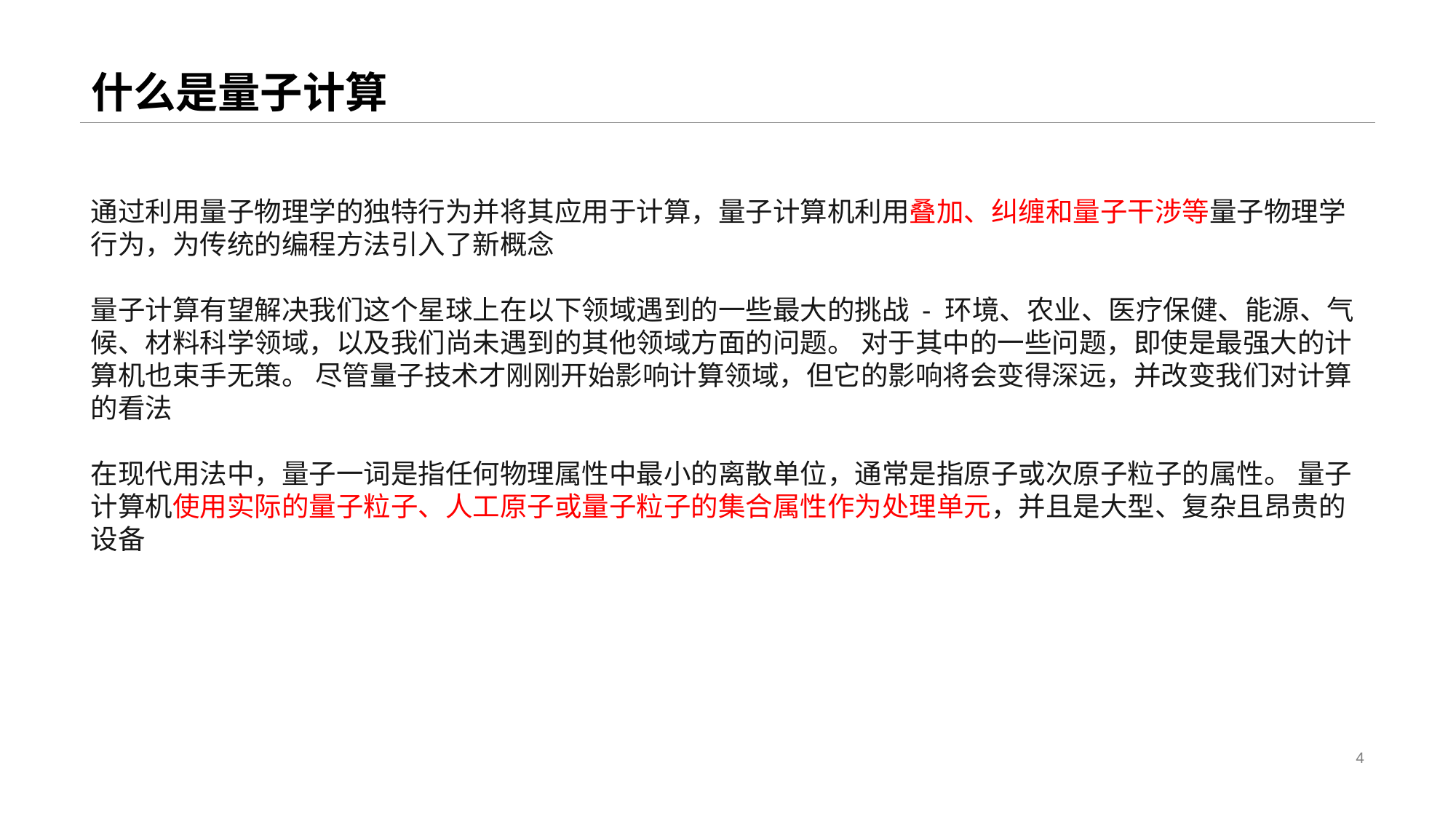

# 什么是量子计算
通过利用量子物理学的独特行为并将其应用于计算，量子计算机利用叠加、纠缠和量子干涉等量子物理学行为，为传统的编程方法引入了新概念

量子计算有望解决我们这个星球上在以下领域遇到的一些最大的挑战 - 环境、农业、医疗保健、能源、气候、材料科学领域，以及我们尚未遇到的其他领域方面的问题。 对于其中的一些问题，即使是最强大的计算机也束手无策。 尽管量子技术才刚刚开始影响计算领域，但它的影响将会变得深远，并改变我们对计算的看法

在现代用法中，量子一词是指任何物理属性中最小的离散单位，通常是指原子或次原子粒子的属性。 量子计算机使用实际的量子粒子、人工原子或量子粒子的集合属性作为处理单元，并且是大型、复杂且昂贵的设备
4